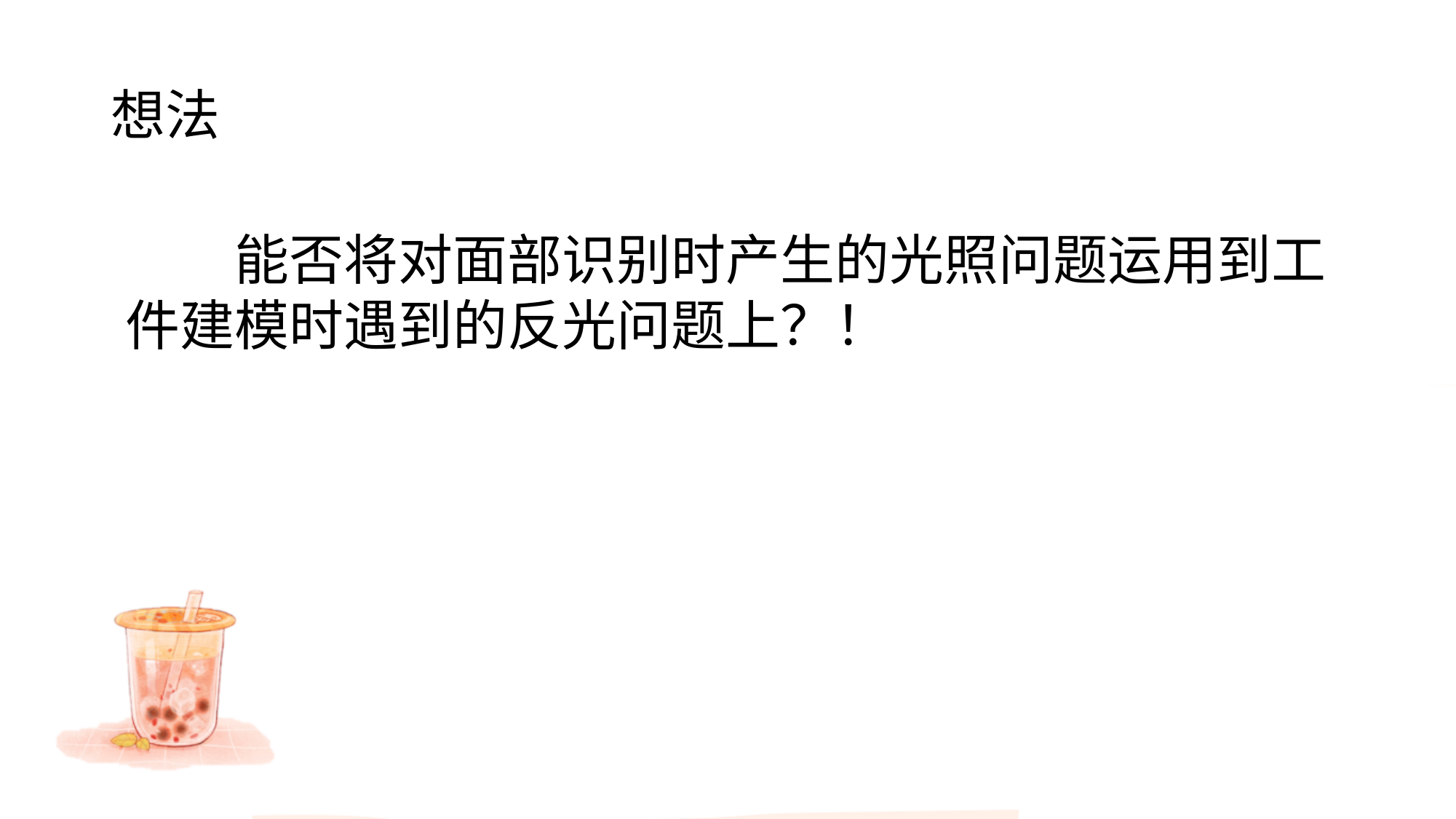

# 想法
	能否将对面部识别时产生的光照问题运用到工件建模时遇到的反光问题上？！